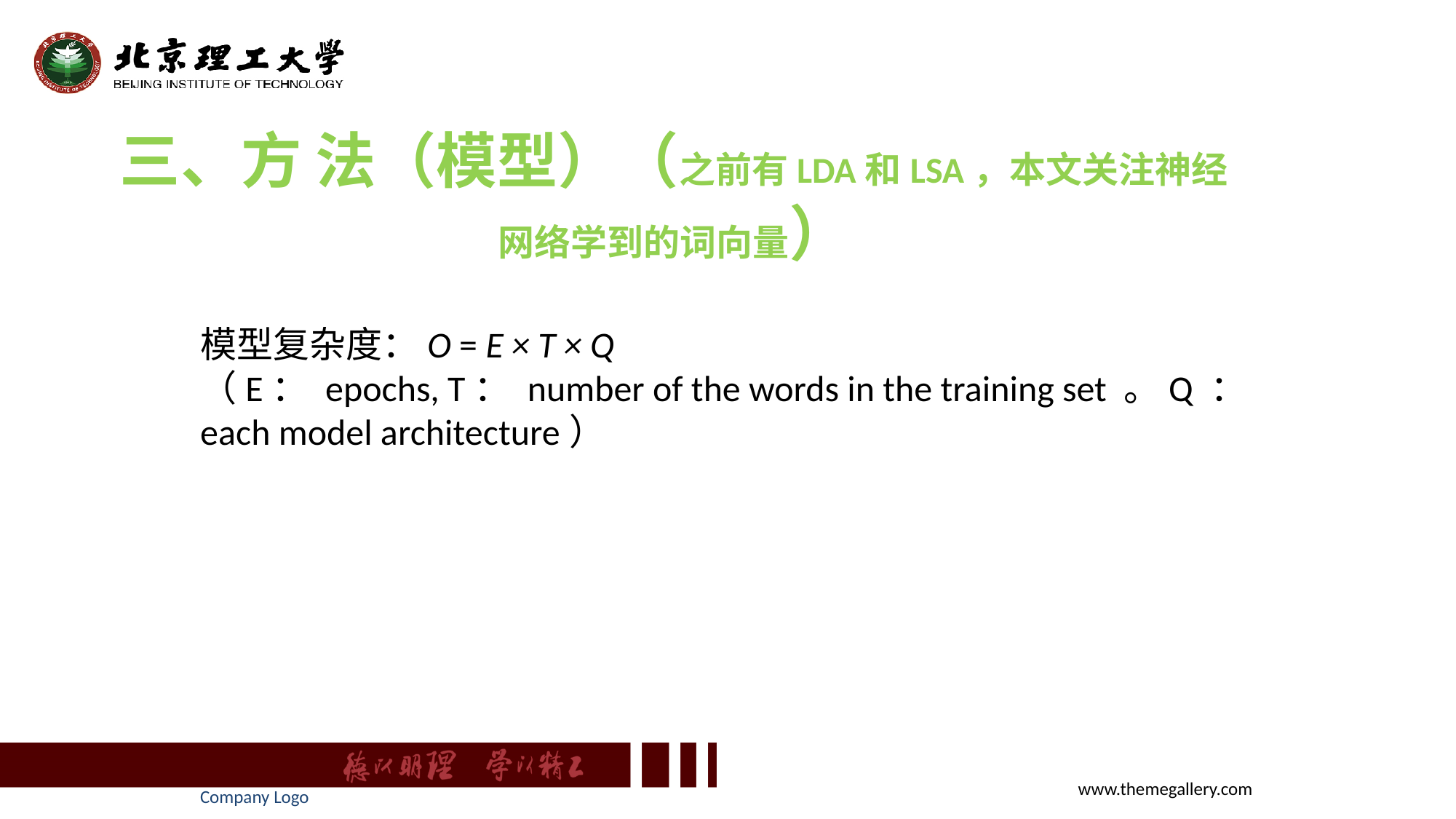

三、方 法（模型）（之前有LDA和LSA，本文关注神经网络学到的词向量）
模型复杂度：O = E × T × Q
（E： epochs, T： number of the words in the training set 。Q ：each model architecture）

Company Logo
www.themegallery.com